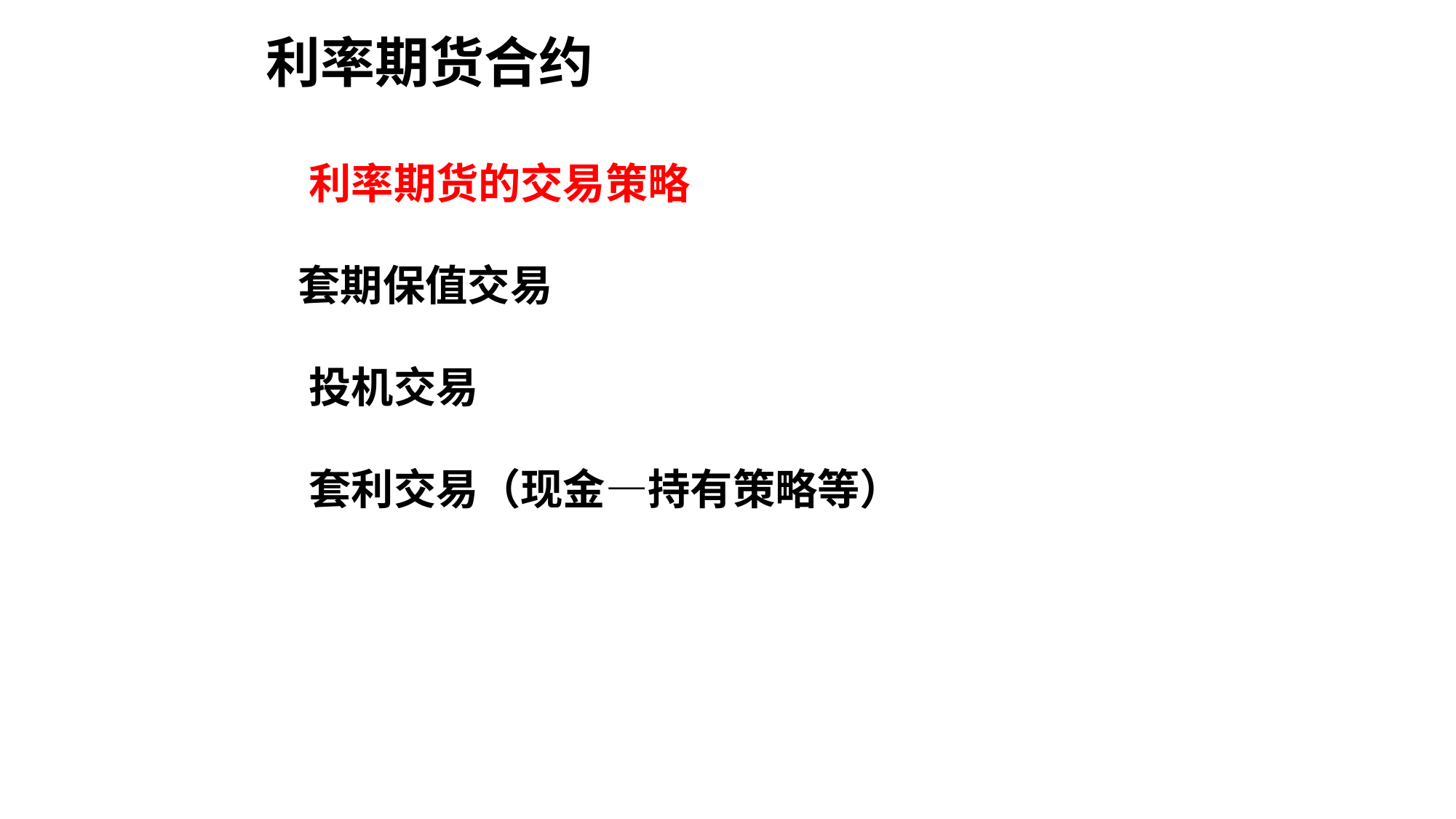

利率期货合约
       利率期货的交易策略

      套期保值交易

       投机交易

       套利交易（现金—持有策略等）